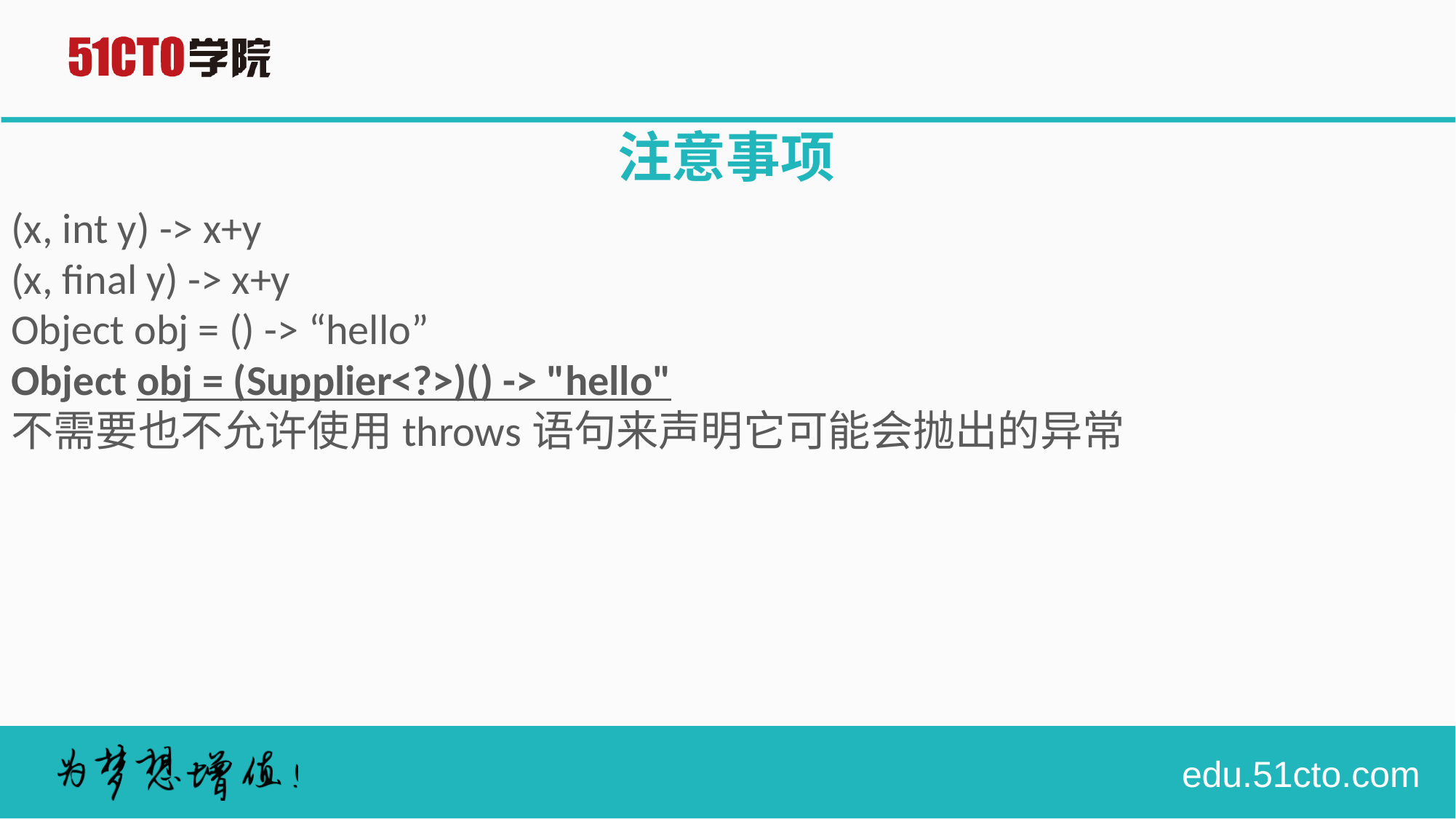

# 注意事项
(x, int y) -> x+y
(x, final y) -> x+y
Object obj = () -> “hello”
Object obj = (Supplier<?>)() -> "hello"
不需要也不允许使用throws语句来声明它可能会抛出的异常